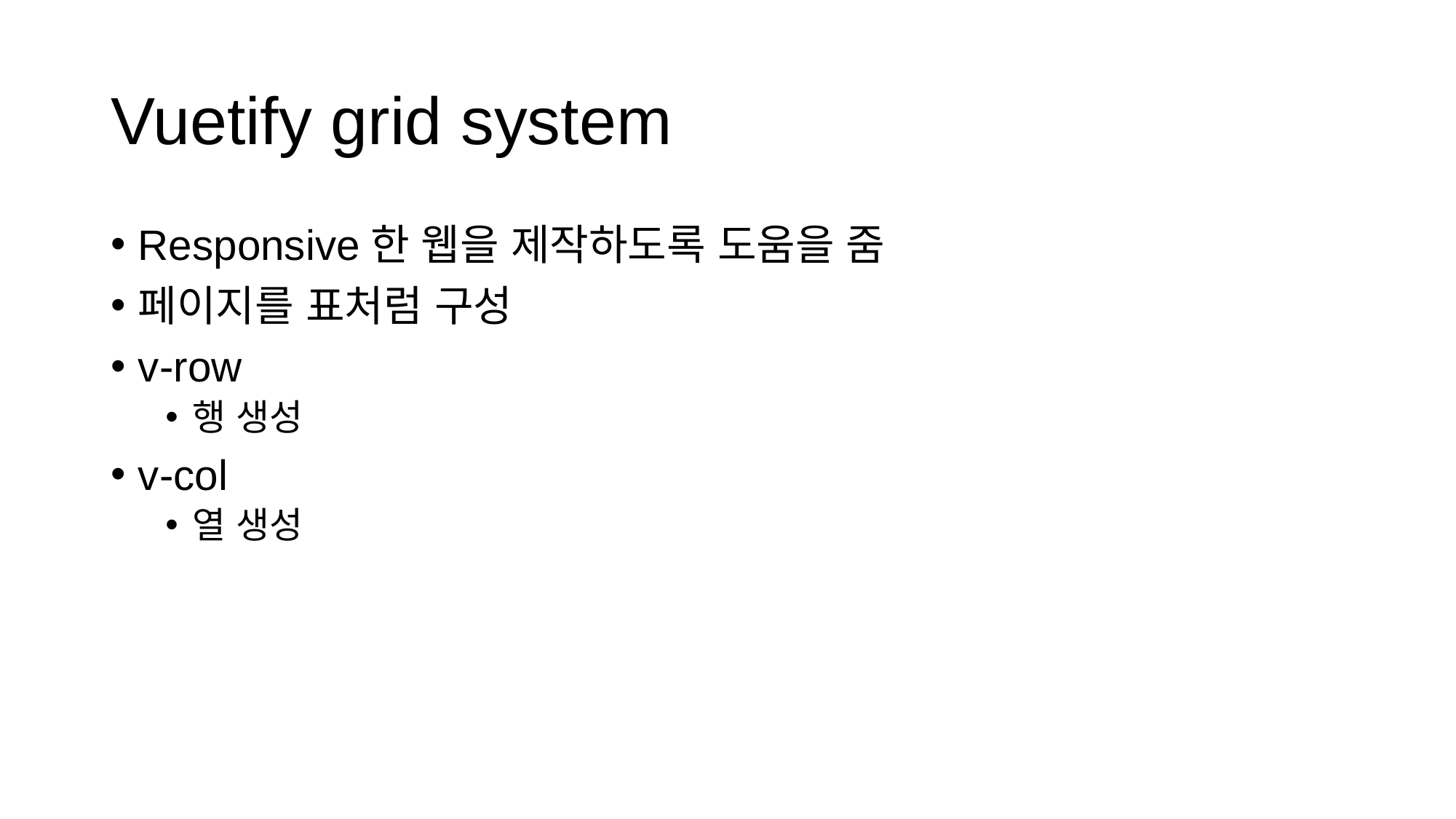

# Vuetify grid system
Responsive한 웹을 제작하도록 도움을 줌
페이지를 표처럼 구성
v-row
행 생성
v-col
열 생성